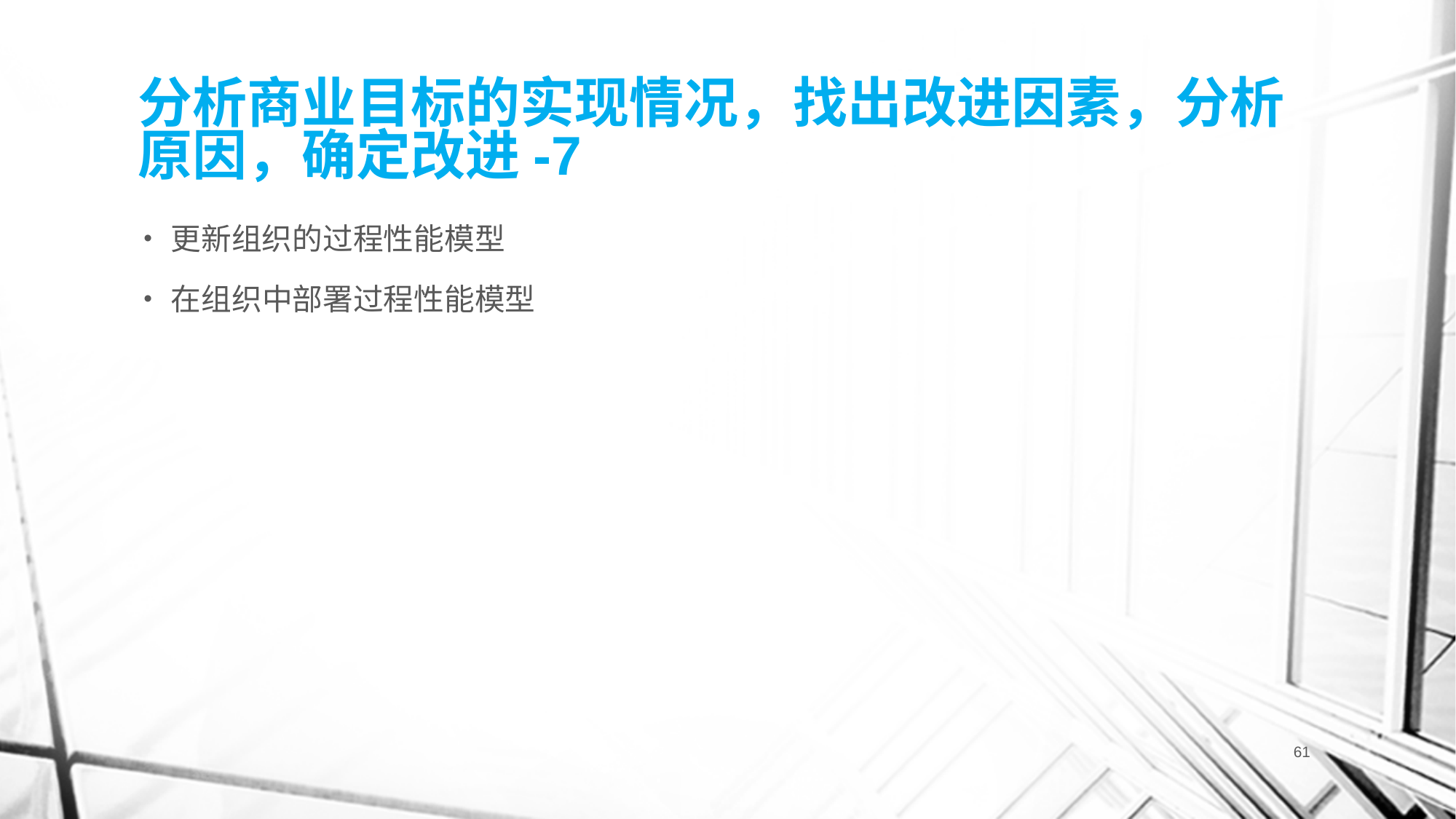

# 分析商业目标的实现情况，找出改进因素，分析原因，确定改进-7
更新组织的过程性能模型
在组织中部署过程性能模型
61